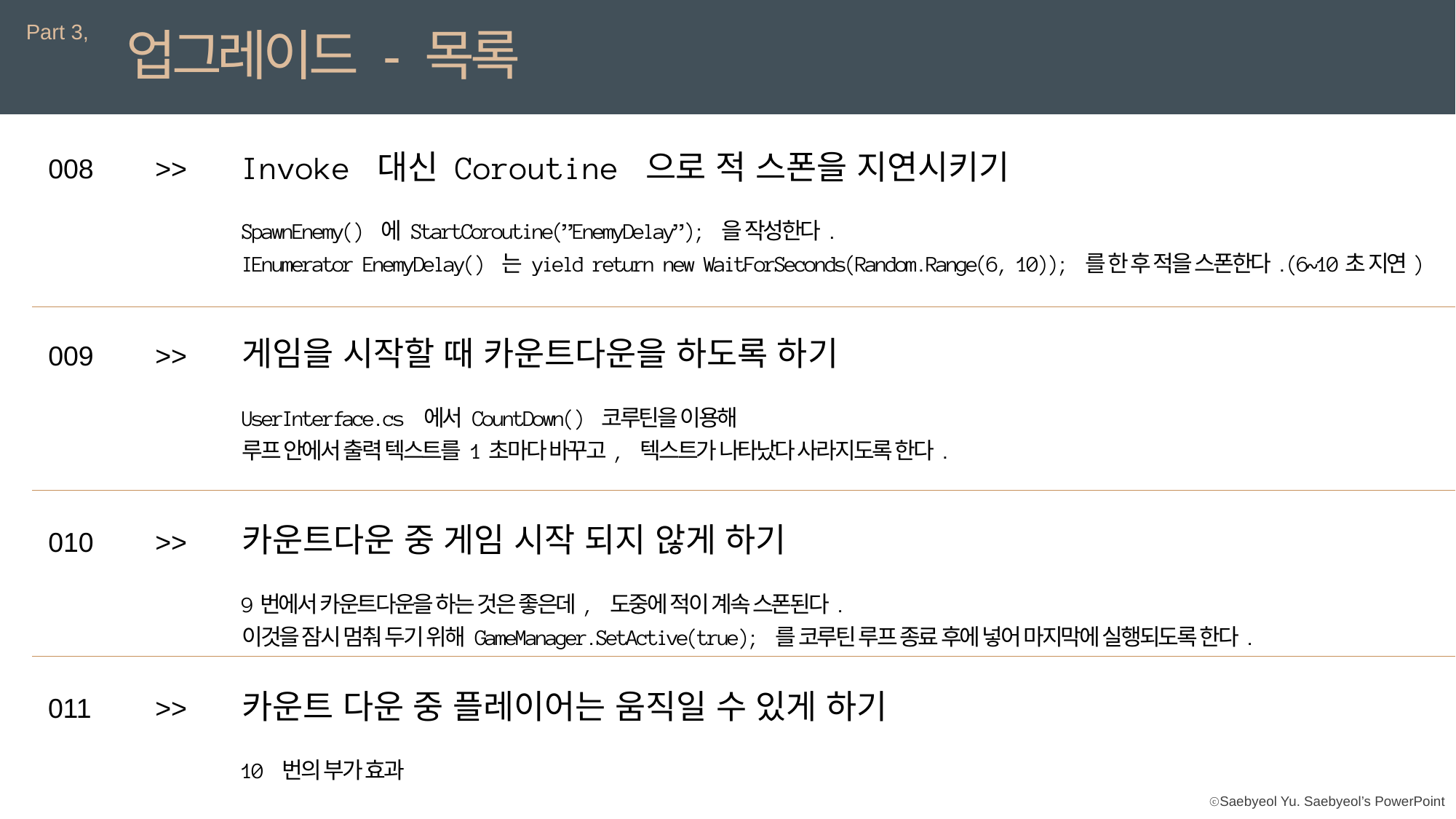

Part 3,
업그레이드 - 목록
Invoke 대신 Coroutine 으로 적 스폰을 지연시키기
008
>>
SpawnEnemy() 에 StartCoroutine(”EnemyDelay”); 을 작성한다.
IEnumerator EnemyDelay() 는 yield return new WaitForSeconds(Random.Range(6, 10)); 를 한 후 적을 스폰한다.(6~10초 지연)
게임을 시작할 때 카운트다운을 하도록 하기
009
>>
UserInterface.cs 에서 CountDown() 코루틴을 이용해
루프 안에서 출력 텍스트를 1초마다 바꾸고, 텍스트가 나타났다 사라지도록 한다.
카운트다운 중 게임 시작 되지 않게 하기
010
>>
9번에서 카운트다운을 하는 것은 좋은데, 도중에 적이 계속 스폰된다.
이것을 잠시 멈춰 두기 위해 GameManager.SetActive(true); 를 코루틴 루프 종료 후에 넣어 마지막에 실행되도록 한다.
카운트 다운 중 플레이어는 움직일 수 있게 하기
011
>>
10 번의 부가 효과